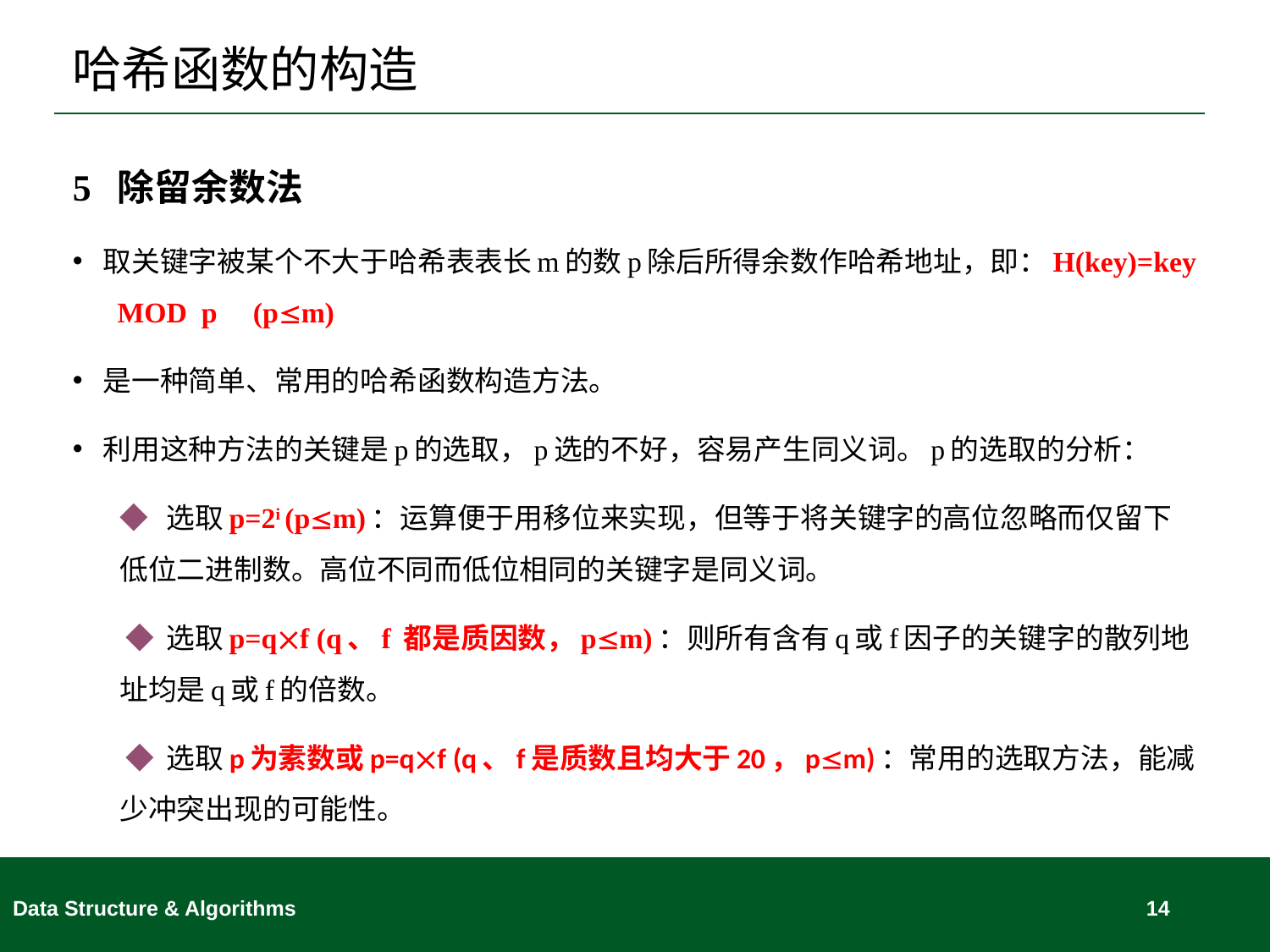

# 哈希函数的构造
5  除留余数法
取关键字被某个不大于哈希表表长m的数p除后所得余数作哈希地址，即：H(key)=key   MOD  p     (p≤m)
是一种简单、常用的哈希函数构造方法。
利用这种方法的关键是p的选取，p选的不好，容易产生同义词。p的选取的分析：
◆  选取p=2i (p≤m)：运算便于用移位来实现，但等于将关键字的高位忽略而仅留下低位二进制数。高位不同而低位相同的关键字是同义词。
 ◆ 选取p=q×f (q、f 都是质因数，p≤m)：则所有含有q或f因子的关键字的散列地址均是q或f的倍数。
 ◆ 选取p为素数或p=q×f (q、f是质数且均大于20，p≤m)：常用的选取方法，能减少冲突出现的可能性。

Data Structure & Algorithms
14